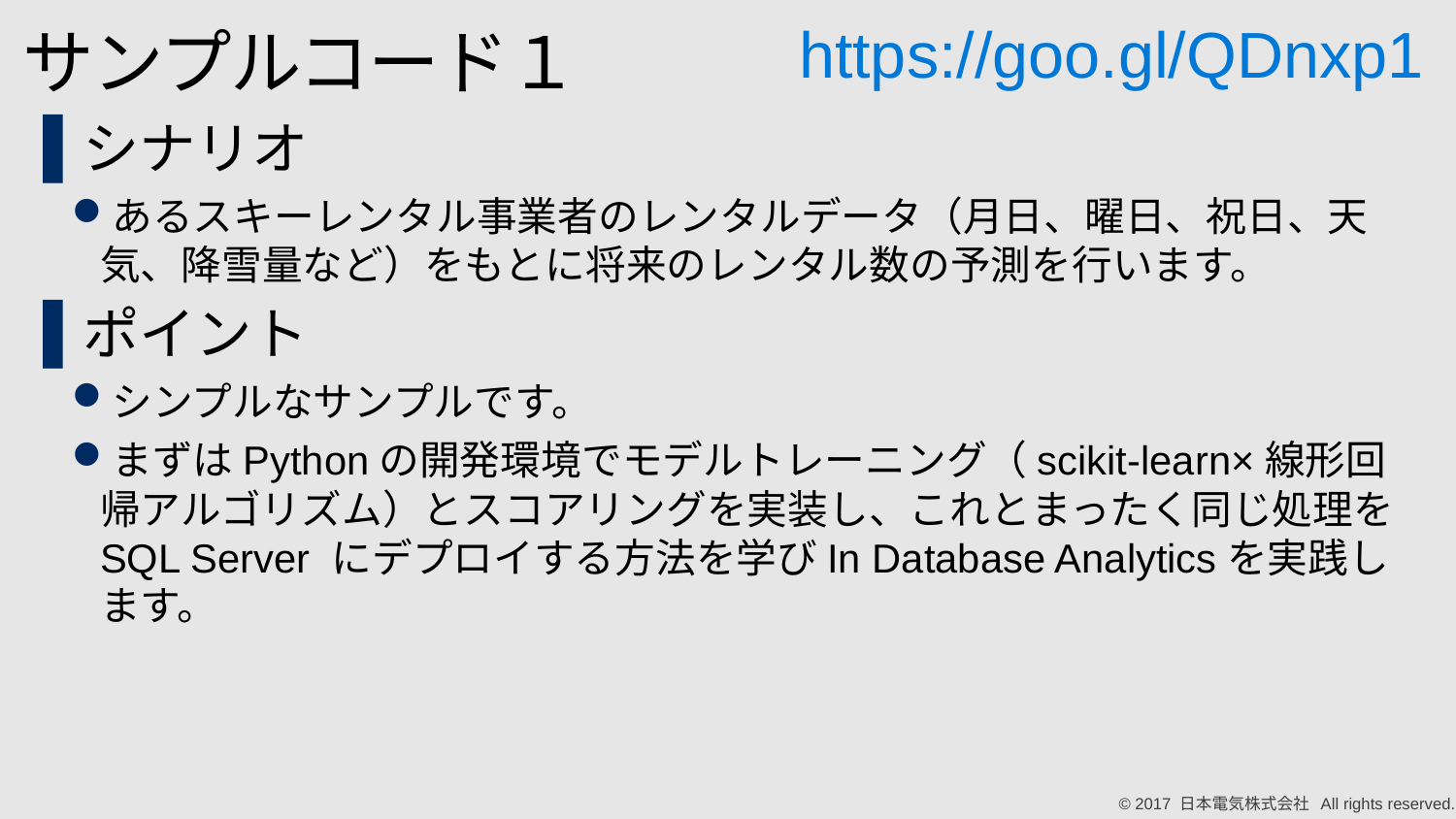

https://goo.gl/QDnxp1
# サンプルコード１
シナリオ
あるスキーレンタル事業者のレンタルデータ（月日、曜日、祝日、天気、降雪量など）をもとに将来のレンタル数の予測を行います。
ポイント
シンプルなサンプルです。
まずはPythonの開発環境でモデルトレーニング（scikit-learn×線形回帰アルゴリズム）とスコアリングを実装し、これとまったく同じ処理を SQL Server にデプロイする方法を学びIn Database Analyticsを実践します。